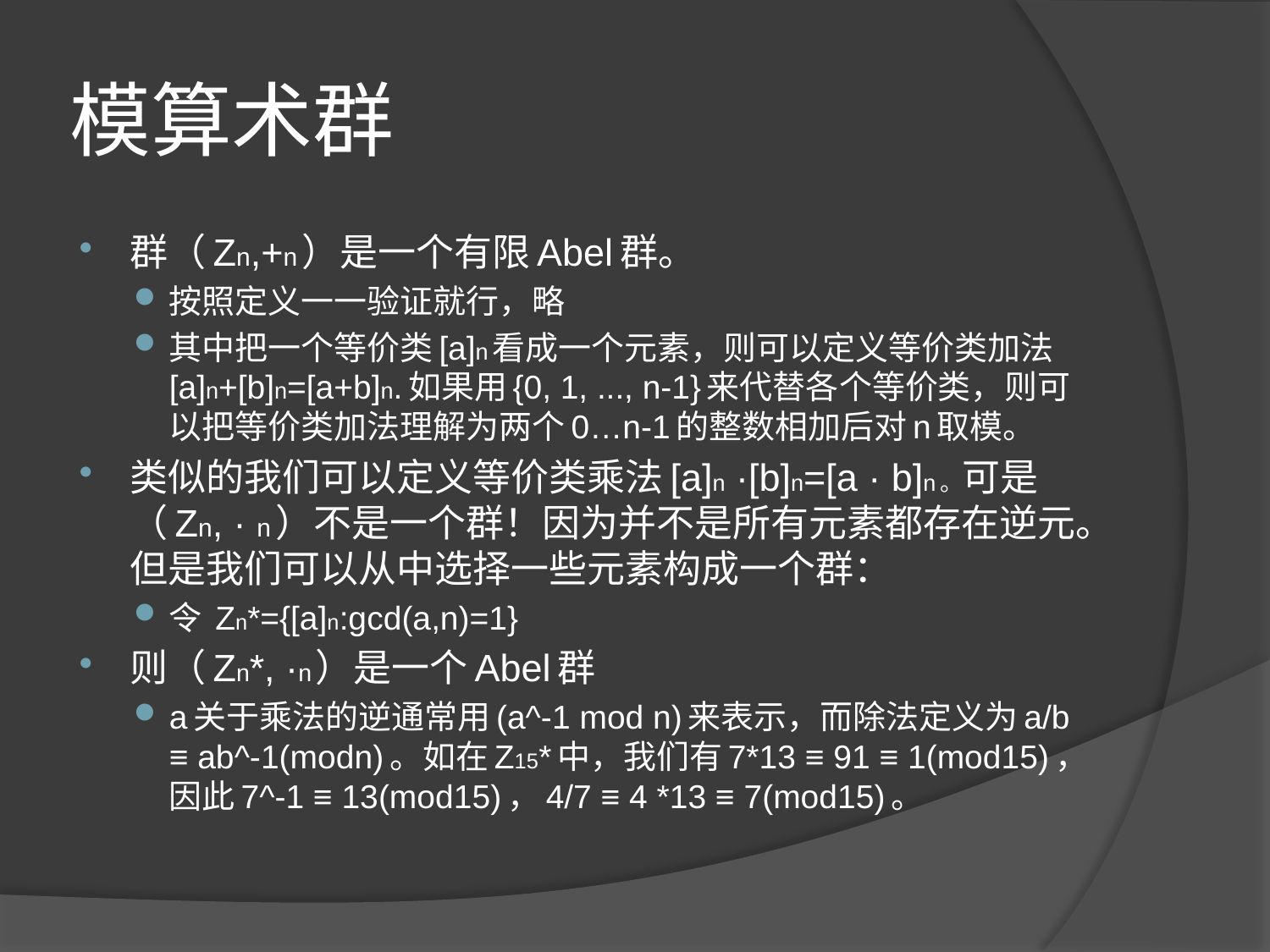

# 模算术群
群（Zn,+n）是一个有限Abel群。
按照定义一一验证就行，略
其中把一个等价类[a]n看成一个元素，则可以定义等价类加法[a]n+[b]n=[a+b]n.如果用{0, 1, ..., n-1}来代替各个等价类，则可以把等价类加法理解为两个0…n-1的整数相加后对n取模。
类似的我们可以定义等价类乘法[a]n ·[b]n=[a · b]n。可是（Zn, · n）不是一个群！因为并不是所有元素都存在逆元。但是我们可以从中选择一些元素构成一个群：
令 Zn*={[a]n:gcd(a,n)=1}
则（Zn*, ·n）是一个Abel群
a关于乘法的逆通常用(a^-1 mod n)来表示，而除法定义为a/b ≡ ab^-1(modn)。如在Z15*中，我们有7*13 ≡ 91 ≡ 1(mod15)，因此7^-1 ≡ 13(mod15)，4/7 ≡ 4 *13 ≡ 7(mod15)。